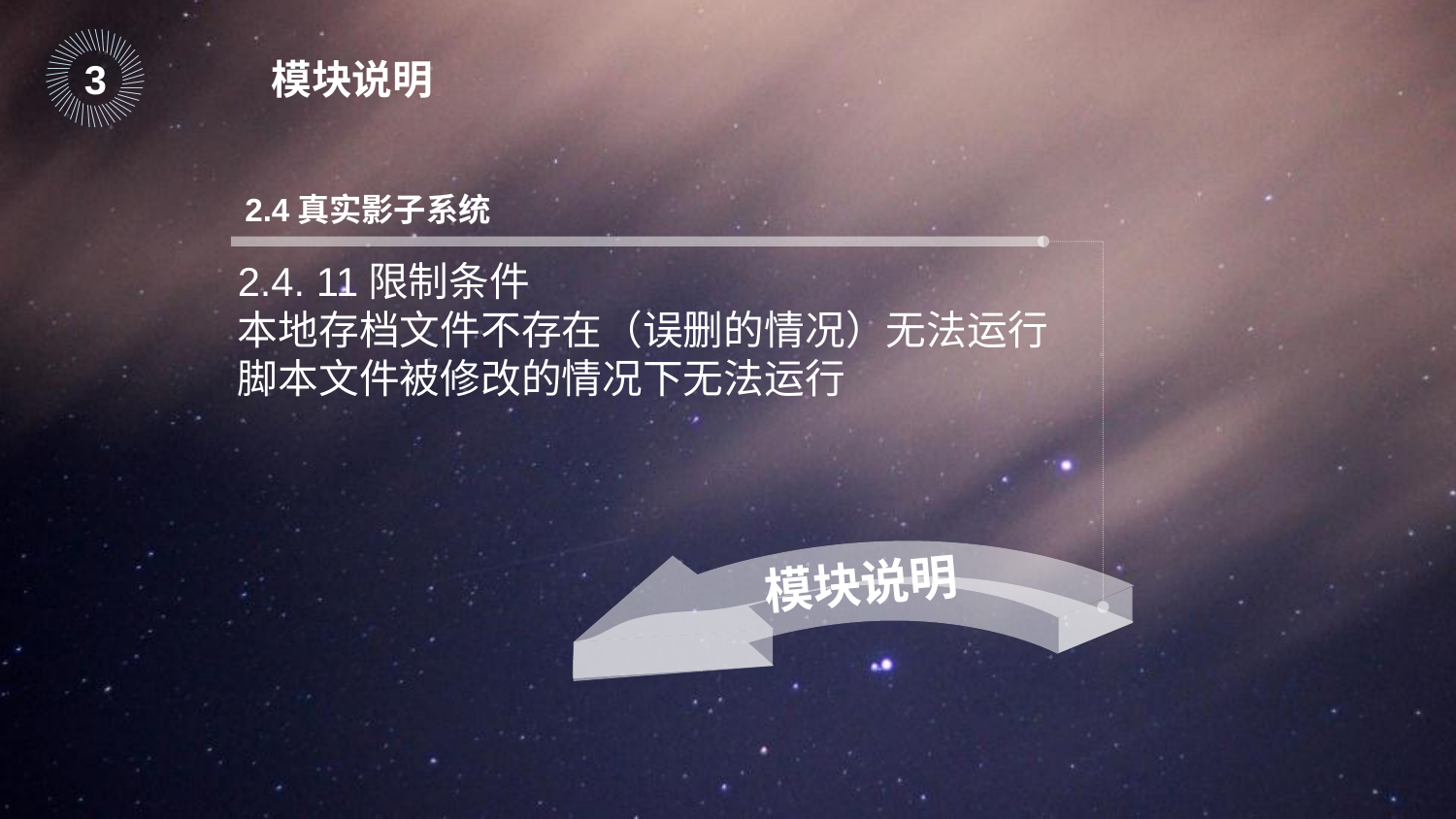

｜
｜
｜
｜
｜
｜
｜
｜
｜
｜
｜
｜
｜
｜
｜
｜
｜
｜
｜
｜
｜
｜
｜
｜
｜
｜
｜
｜
｜
｜
｜
｜
｜
｜
｜
｜
｜
｜
｜
｜
｜
｜
｜
｜
｜
｜
3
模块说明
2.4真实影子系统

2.4. 11限制条件
本地存档文件不存在（误删的情况）无法运行
脚本文件被修改的情况下无法运行

模块说明